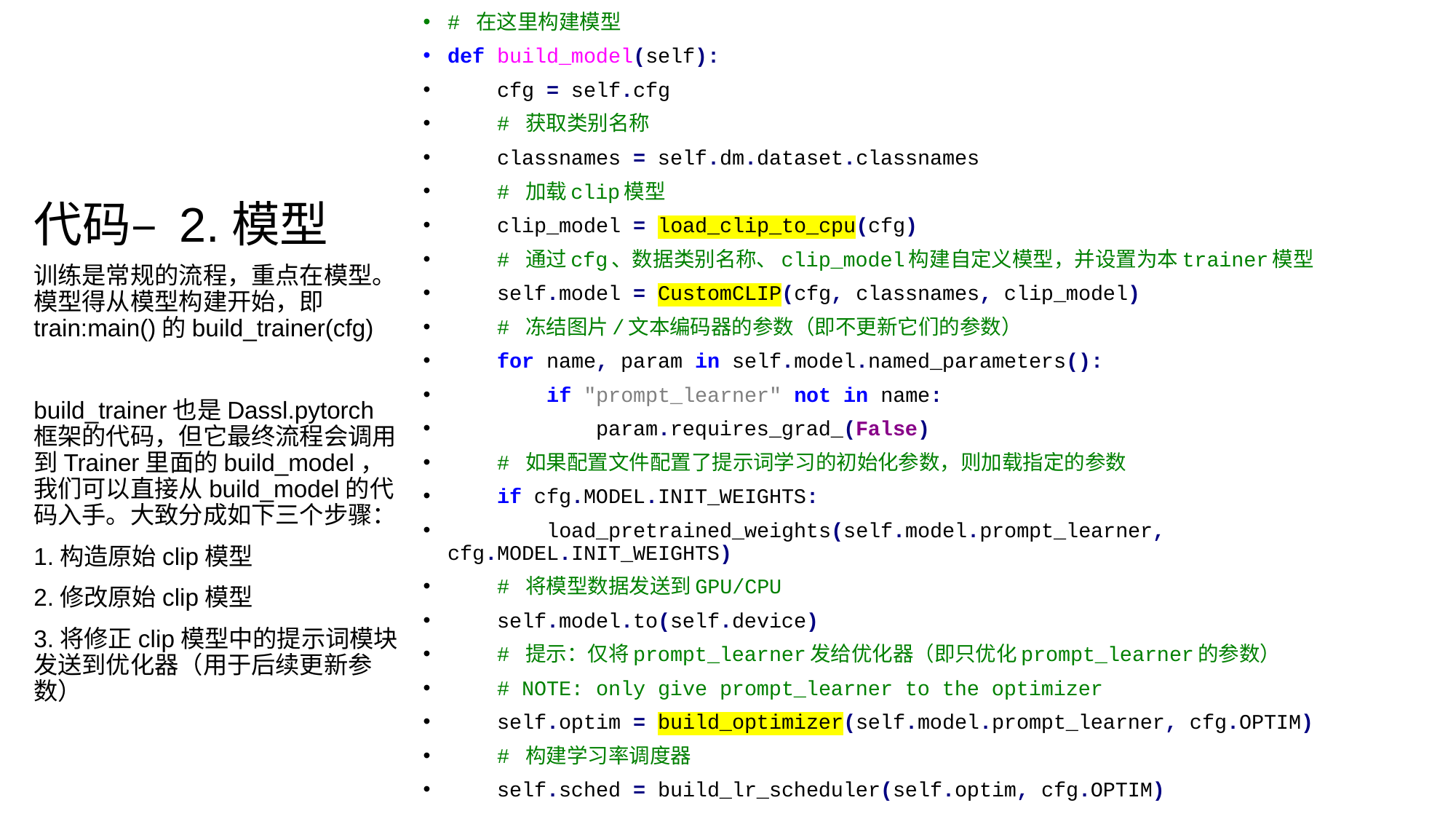

# 在这里构建模型
def build_model(self):
    cfg = self.cfg
    # 获取类别名称
    classnames = self.dm.dataset.classnames
    # 加载clip模型
    clip_model = load_clip_to_cpu(cfg)
    # 通过cfg、数据类别名称、clip_model构建自定义模型，并设置为本trainer模型
    self.model = CustomCLIP(cfg, classnames, clip_model)
    # 冻结图片/文本编码器的参数（即不更新它们的参数）
    for name, param in self.model.named_parameters():
        if "prompt_learner" not in name:
            param.requires_grad_(False)
    # 如果配置文件配置了提示词学习的初始化参数，则加载指定的参数
    if cfg.MODEL.INIT_WEIGHTS:
        load_pretrained_weights(self.model.prompt_learner, cfg.MODEL.INIT_WEIGHTS)
    # 将模型数据发送到GPU/CPU
    self.model.to(self.device)
    # 提示：仅将prompt_learner发给优化器（即只优化prompt_learner的参数）
    # NOTE: only give prompt_learner to the optimizer
    self.optim = build_optimizer(self.model.prompt_learner, cfg.OPTIM)
    # 构建学习率调度器
    self.sched = build_lr_scheduler(self.optim, cfg.OPTIM)
# 代码– 2.模型
训练是常规的流程，重点在模型。模型得从模型构建开始，即train:main()的build_trainer(cfg)

build_trainer也是Dassl.pytorch框架的代码，但它最终流程会调用到Trainer里面的build_model，我们可以直接从build_model的代码入手。大致分成如下三个步骤：
1.构造原始clip模型
2.修改原始clip模型
3.将修正clip模型中的提示词模块发送到优化器（用于后续更新参数）